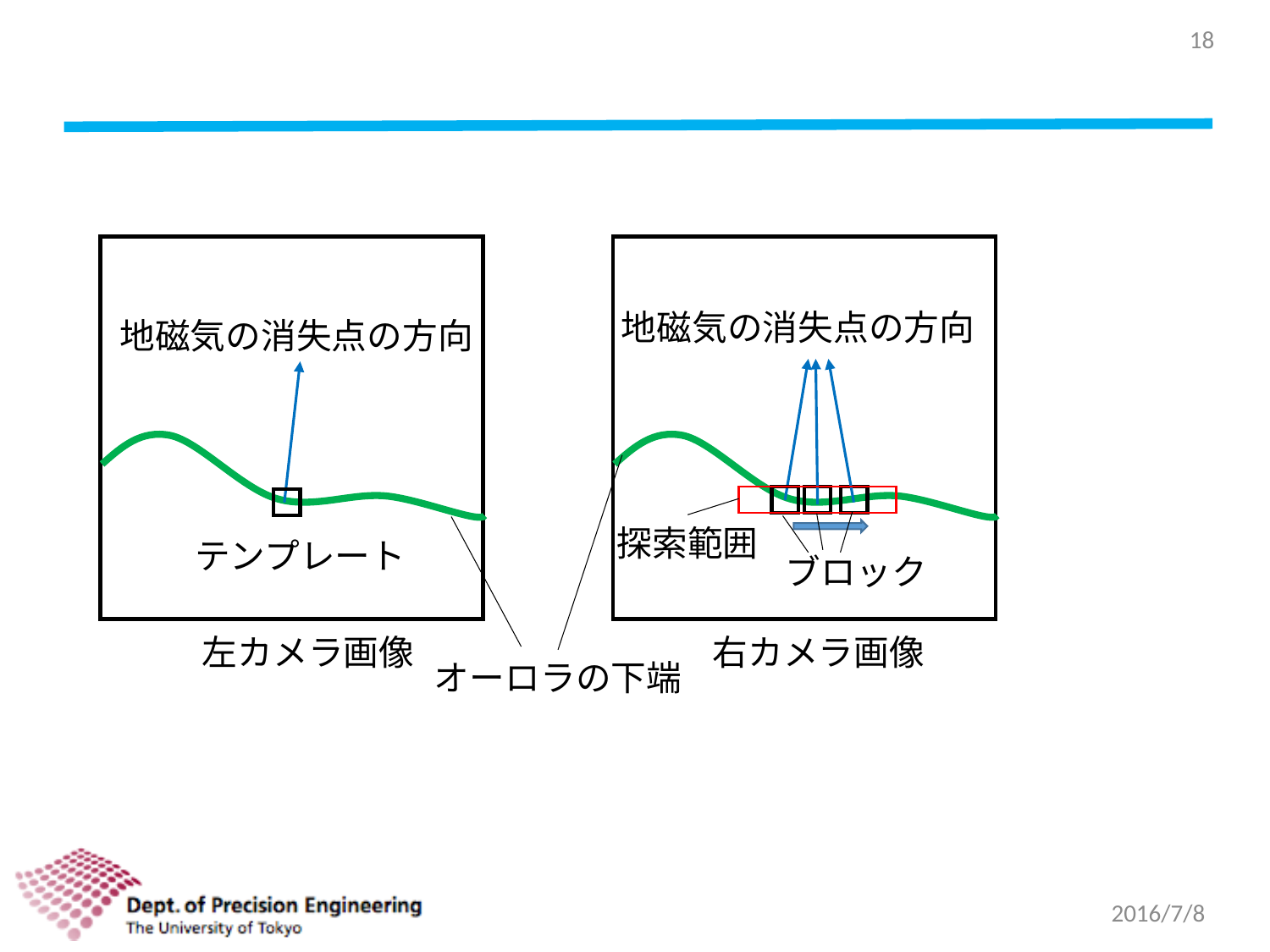

18
#

ブロック
地磁気の消失点の方向

探索範囲

右カメラ画像

地磁気の消失点の方向
テンプレート
左カメラ画像
オーロラの下端
2016/7/8